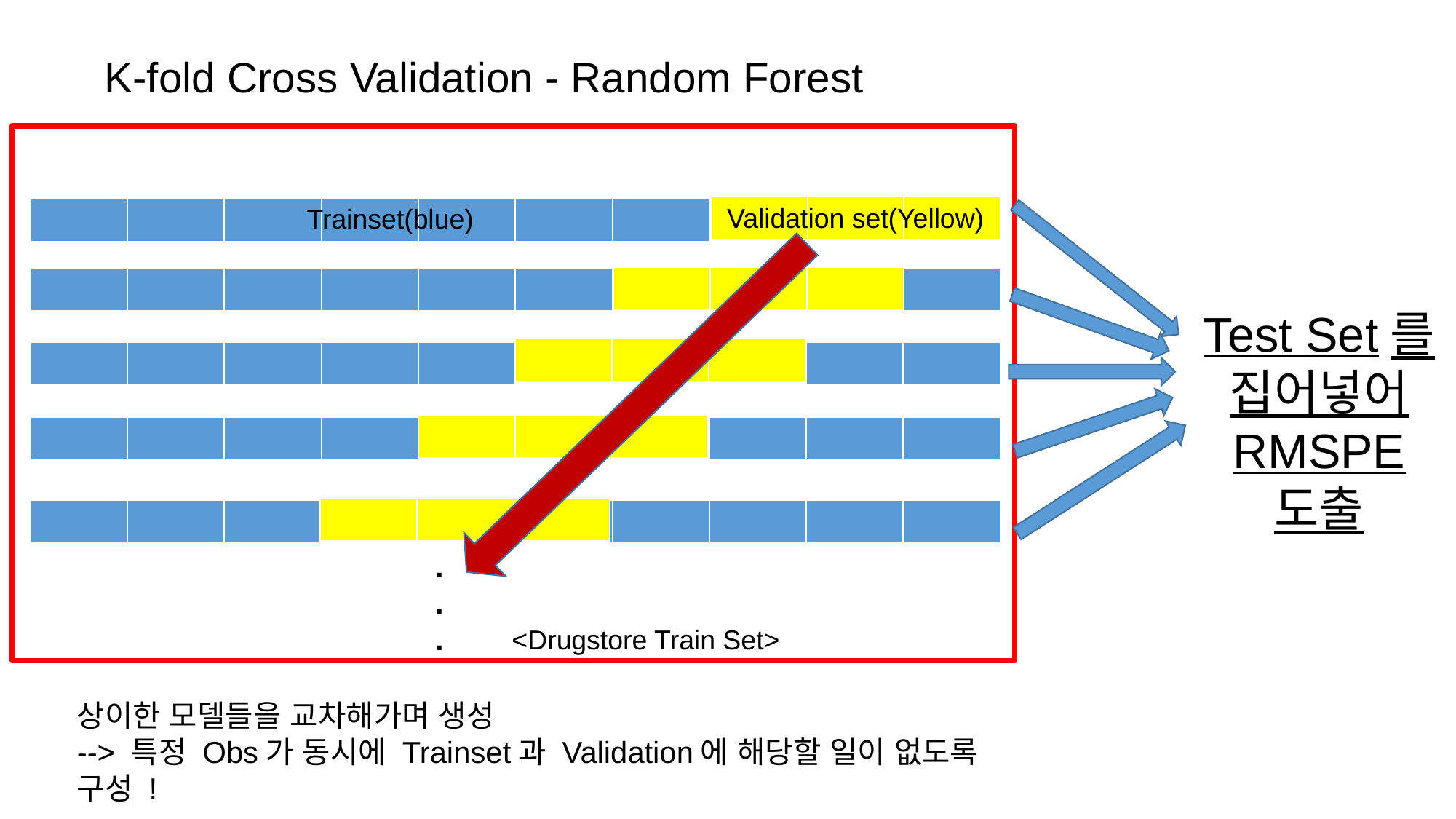

K-fold Cross Validation - Random Forest

                                                                <Drugstore Train Set>

Validation set(Yellow)
Trainset(blue)
|  |  |  |
| --- | --- | --- |
|  |  |  |  |  |  |  |  |  |  |
| --- | --- | --- | --- | --- | --- | --- | --- | --- | --- |

|  |  |  |
| --- | --- | --- |
|  |  |  |  |  |  |  |  |  |  |
| --- | --- | --- | --- | --- | --- | --- | --- | --- | --- |

Test Set를
집어넣어
RMSPE 도출
|  |  |  |
| --- | --- | --- |

|  |  |  |  |  |  |  |  |  |  |
| --- | --- | --- | --- | --- | --- | --- | --- | --- | --- |

|  |  |  |
| --- | --- | --- |
|  |  |  |  |  |  |  |  |  |  |
| --- | --- | --- | --- | --- | --- | --- | --- | --- | --- |
|  |  |  |
| --- | --- | --- |
|  |  |  |  |  |  |  |  |  |  |
| --- | --- | --- | --- | --- | --- | --- | --- | --- | --- |
.
.
.
상이한 모델들을 교차해가며 생성
--> 특정 Obs가 동시에 Trainset과 Validation에 해당할 일이 없도록 구성 !